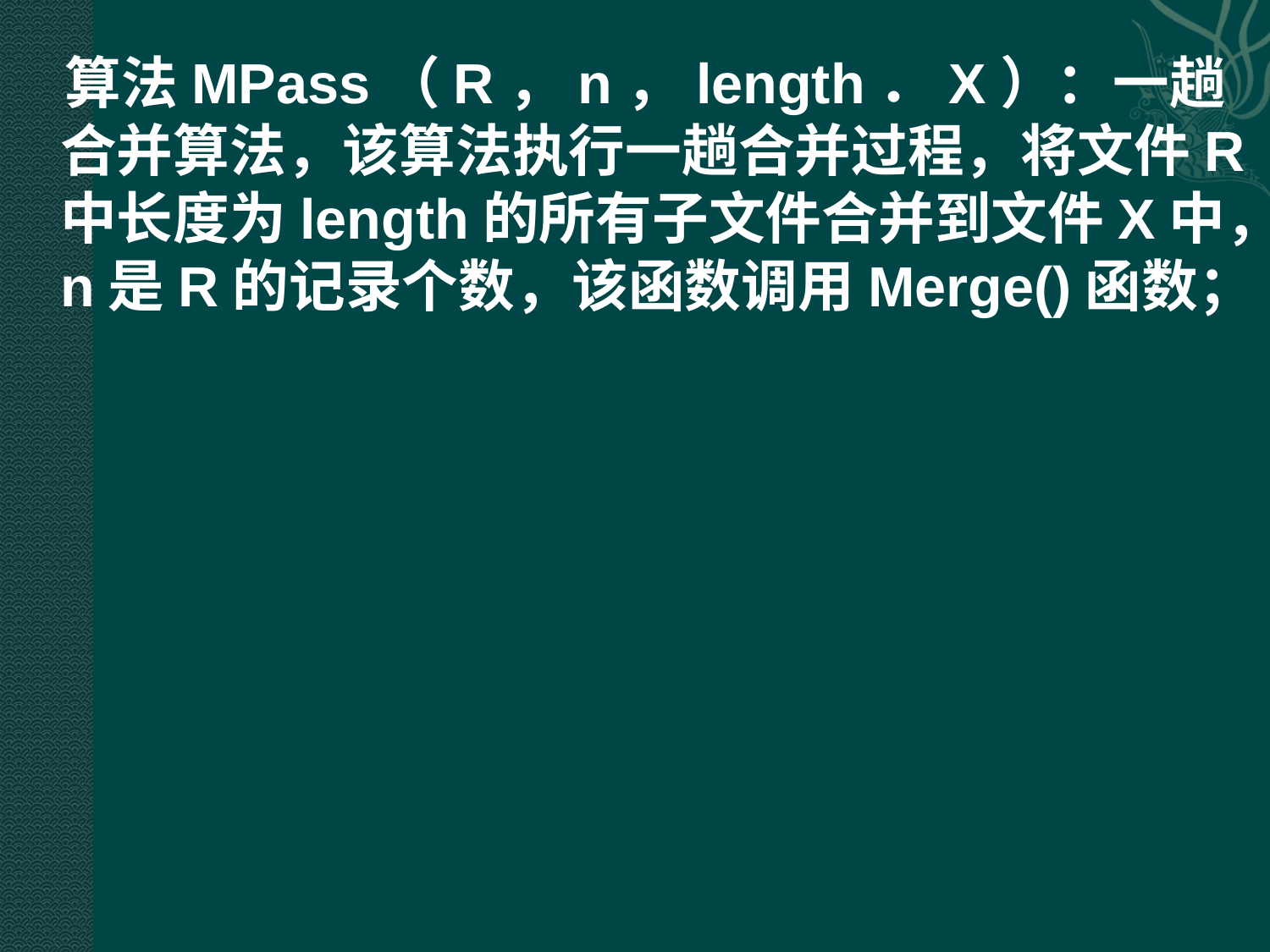

算法MPass（R，n，length．X）：一趟合并算法，该算法执行一趟合并过程，将文件R中长度为length的所有子文件合并到文件X中，n是R的记录个数，该函数调用Merge()函数；